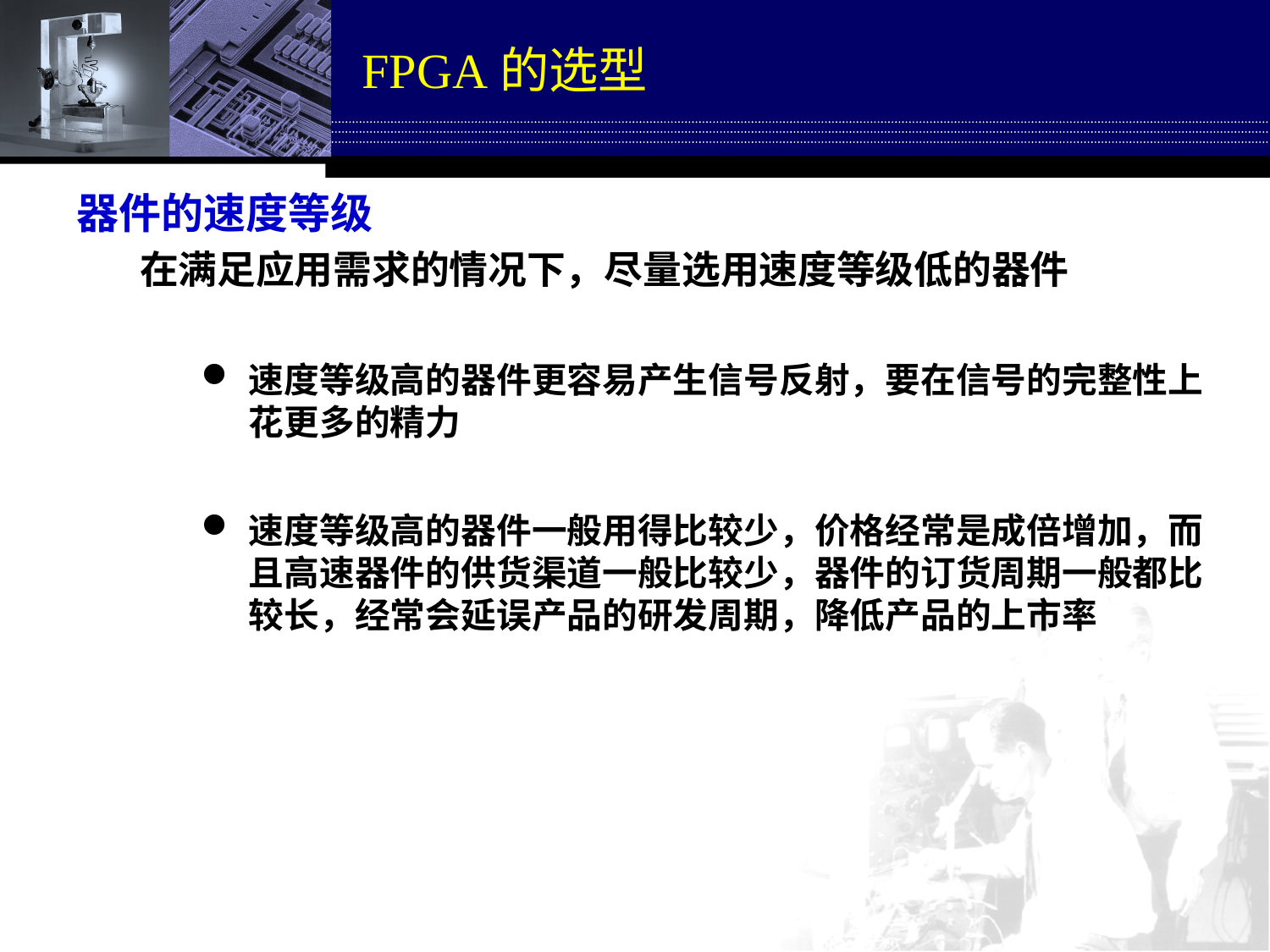

# FPGA的选型
器件的速度等级
在满足应用需求的情况下，尽量选用速度等级低的器件

速度等级高的器件更容易产生信号反射，要在信号的完整性上花更多的精力

速度等级高的器件一般用得比较少，价格经常是成倍增加，而且高速器件的供货渠道一般比较少，器件的订货周期一般都比较长，经常会延误产品的研发周期，降低产品的上市率